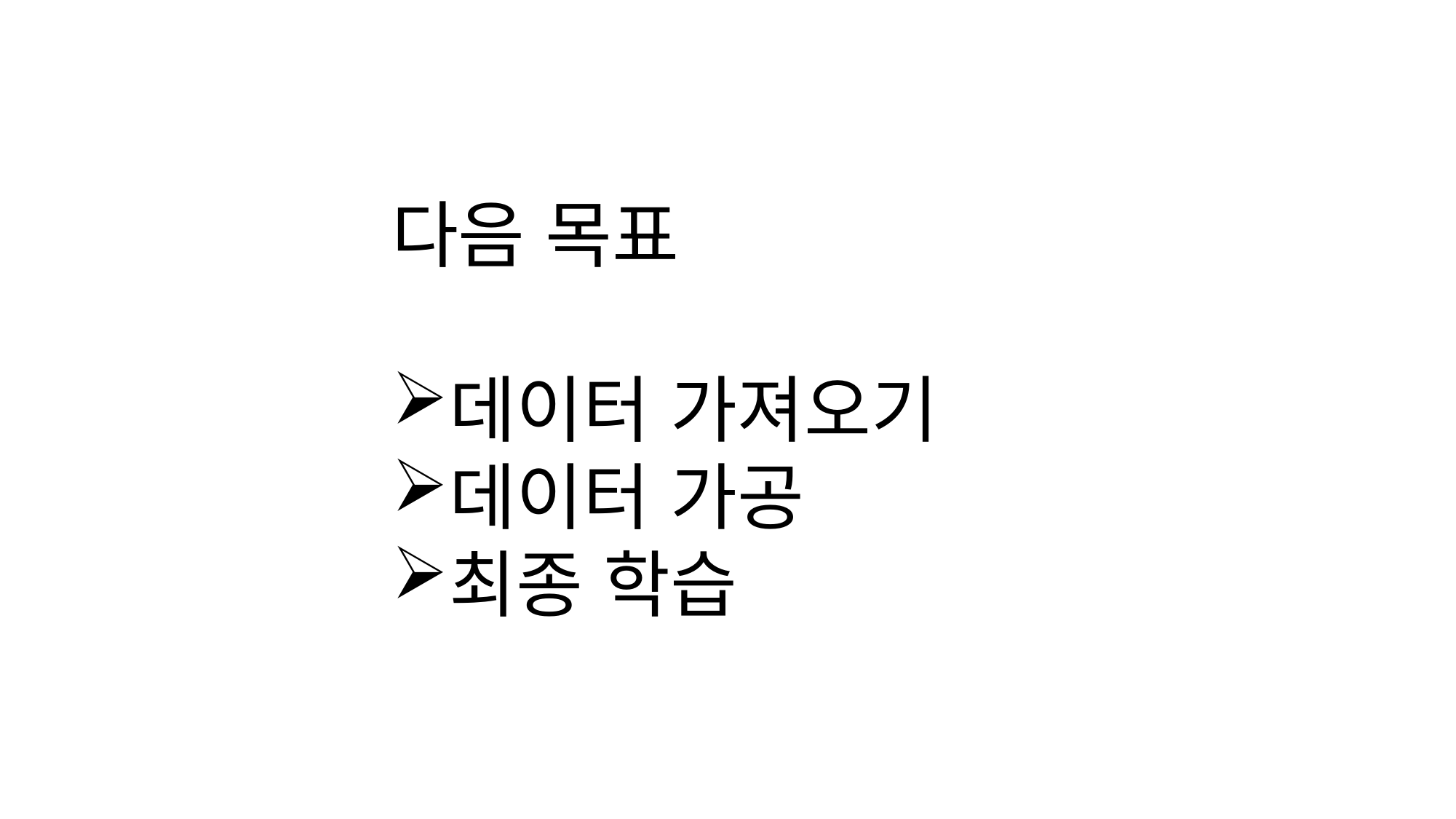

다음 목표

데이터 가져오기
데이터 가공
최종 학습